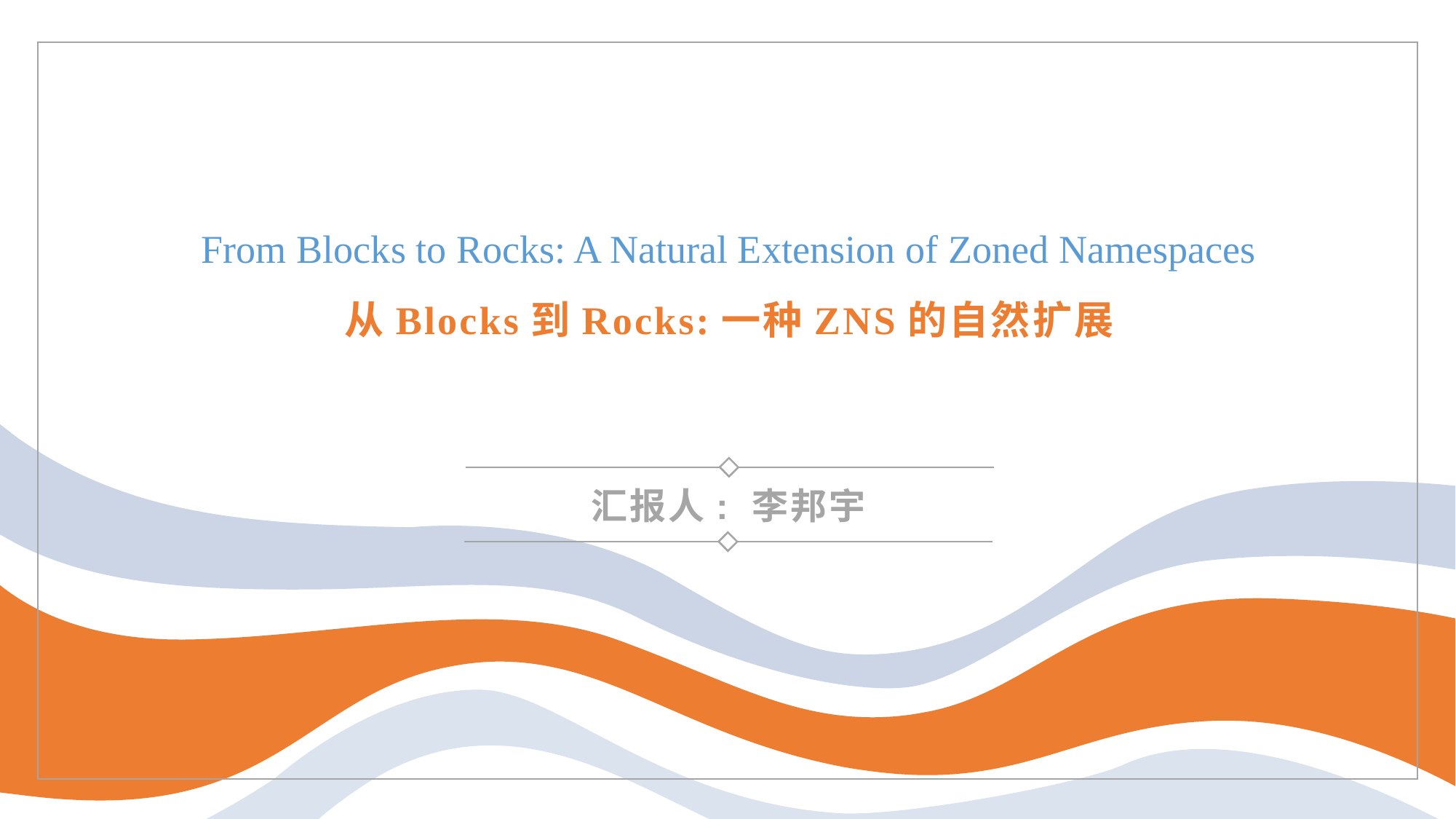

From Blocks to Rocks: A Natural Extension of Zoned Namespaces
从Blocks到Rocks:一种ZNS的自然扩展

汇报人: 李邦宇